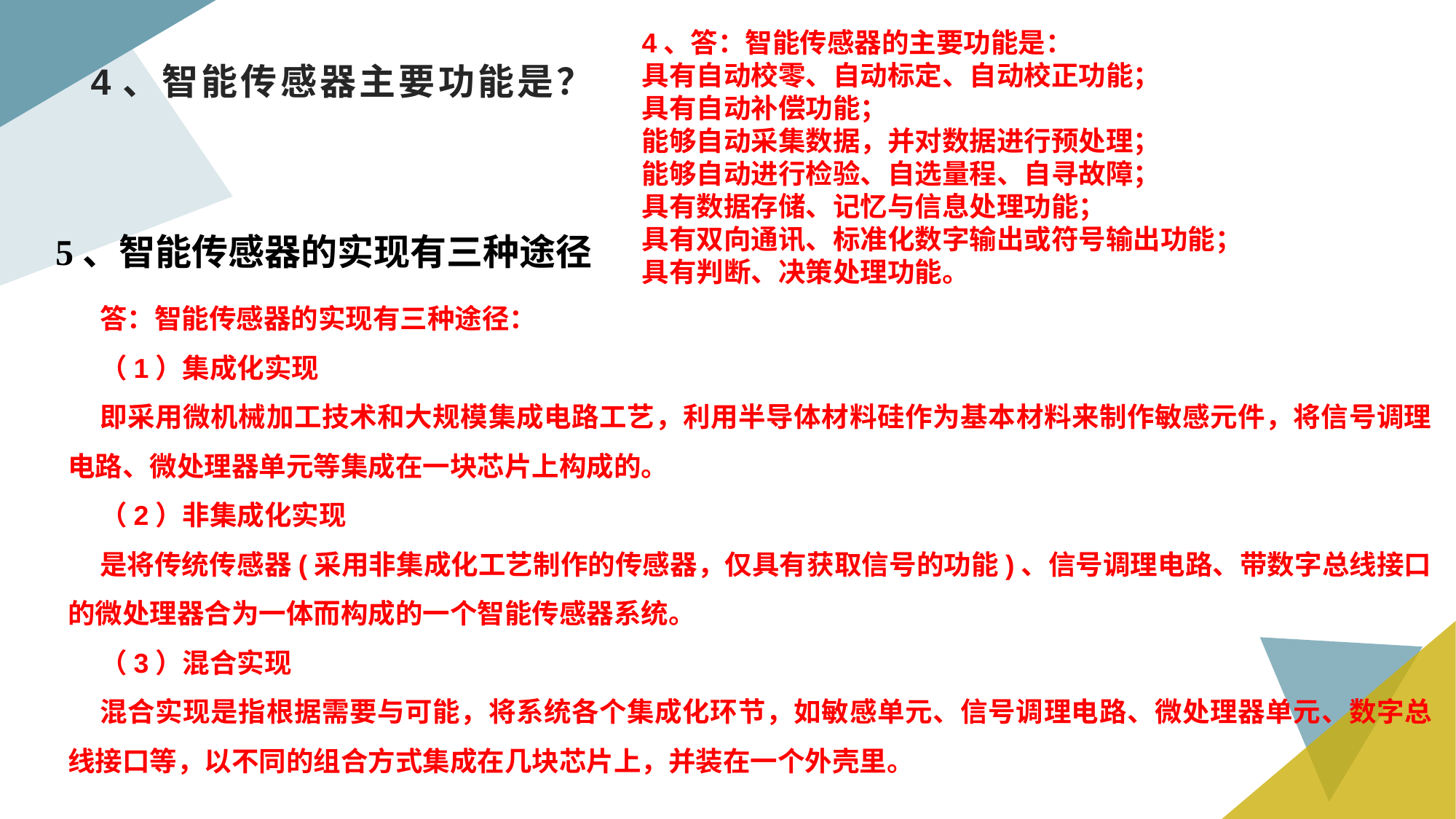

4、答：智能传感器的主要功能是：
具有自动校零、自动标定、自动校正功能；
具有自动补偿功能；
能够自动采集数据，并对数据进行预处理；
能够自动进行检验、自选量程、自寻故障；
具有数据存储、记忆与信息处理功能；
具有双向通讯、标准化数字输出或符号输出功能；
具有判断、决策处理功能。
# 4、智能传感器主要功能是？
5、智能传感器的实现有三种途径
答：智能传感器的实现有三种途径：
（1）集成化实现
即采用微机械加工技术和大规模集成电路工艺，利用半导体材料硅作为基本材料来制作敏感元件，将信号调理电路、微处理器单元等集成在一块芯片上构成的。
（2）非集成化实现
是将传统传感器(采用非集成化工艺制作的传感器，仅具有获取信号的功能)、信号调理电路、带数字总线接口的微处理器合为一体而构成的一个智能传感器系统。
（3）混合实现
混合实现是指根据需要与可能，将系统各个集成化环节，如敏感单元、信号调理电路、微处理器单元、数字总线接口等，以不同的组合方式集成在几块芯片上，并装在一个外壳里。